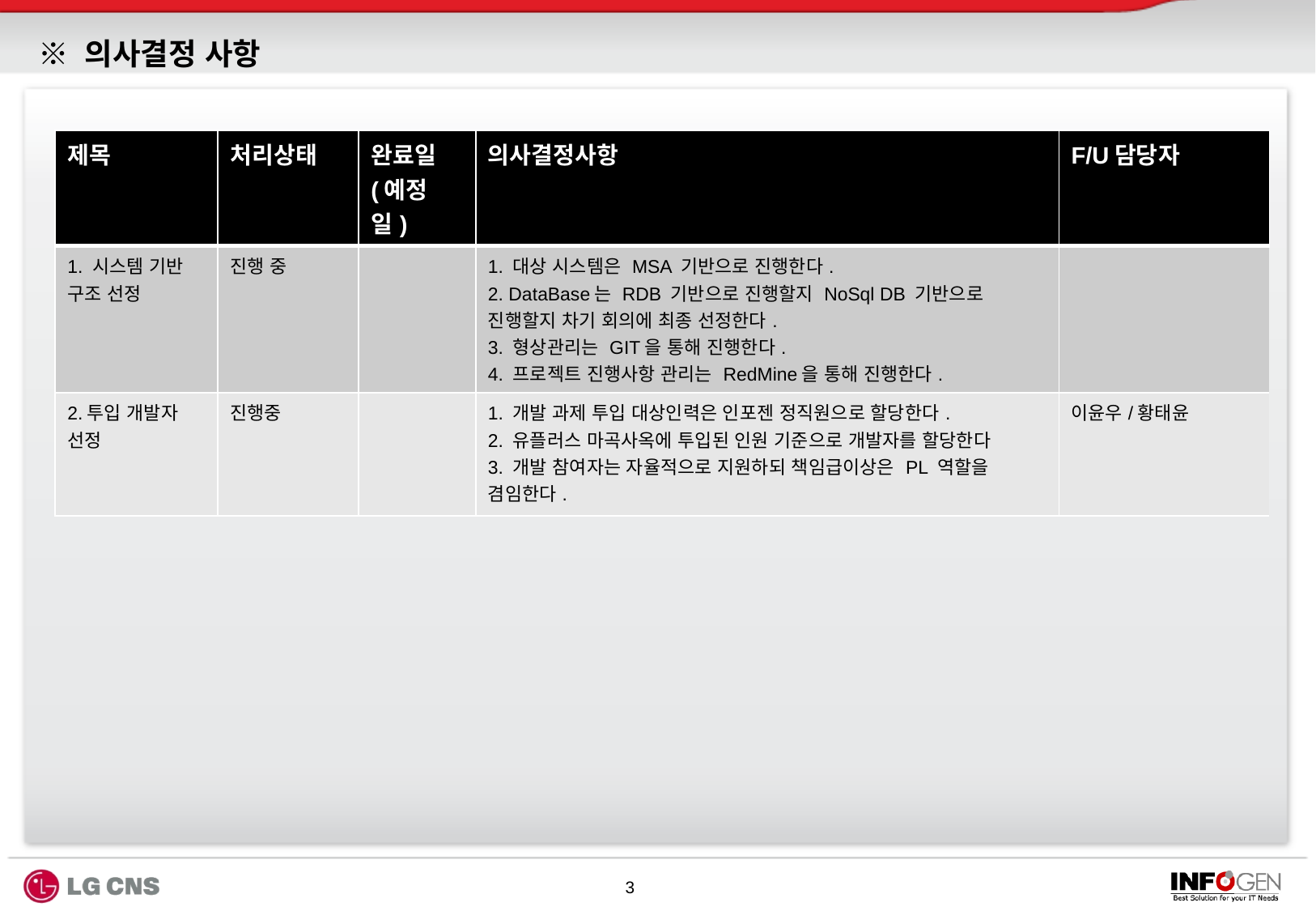

# ※ 의사결정 사항
| 제목 | 처리상태 | 완료일(예정일) | 의사결정사항 | F/U담당자 |
| --- | --- | --- | --- | --- |
| 1. 시스템 기반 구조 선정 | 진행 중 |  | 1. 대상 시스템은 MSA 기반으로 진행한다. 2. DataBase는 RDB 기반으로 진행할지 NoSql DB 기반으로 진행할지 차기 회의에 최종 선정한다. 3. 형상관리는 GIT을 통해 진행한다. 4. 프로젝트 진행사항 관리는 RedMine을 통해 진행한다. |  |
| 2.투입 개발자 선정 | 진행중 |  | 1. 개발 과제 투입 대상인력은 인포젠 정직원으로 할당한다. 2. 유플러스 마곡사옥에 투입된 인원 기준으로 개발자를 할당한다 3. 개발 참여자는 자율적으로 지원하되 책임급이상은 PL 역할을 겸임한다. | 이윤우/황태윤 |